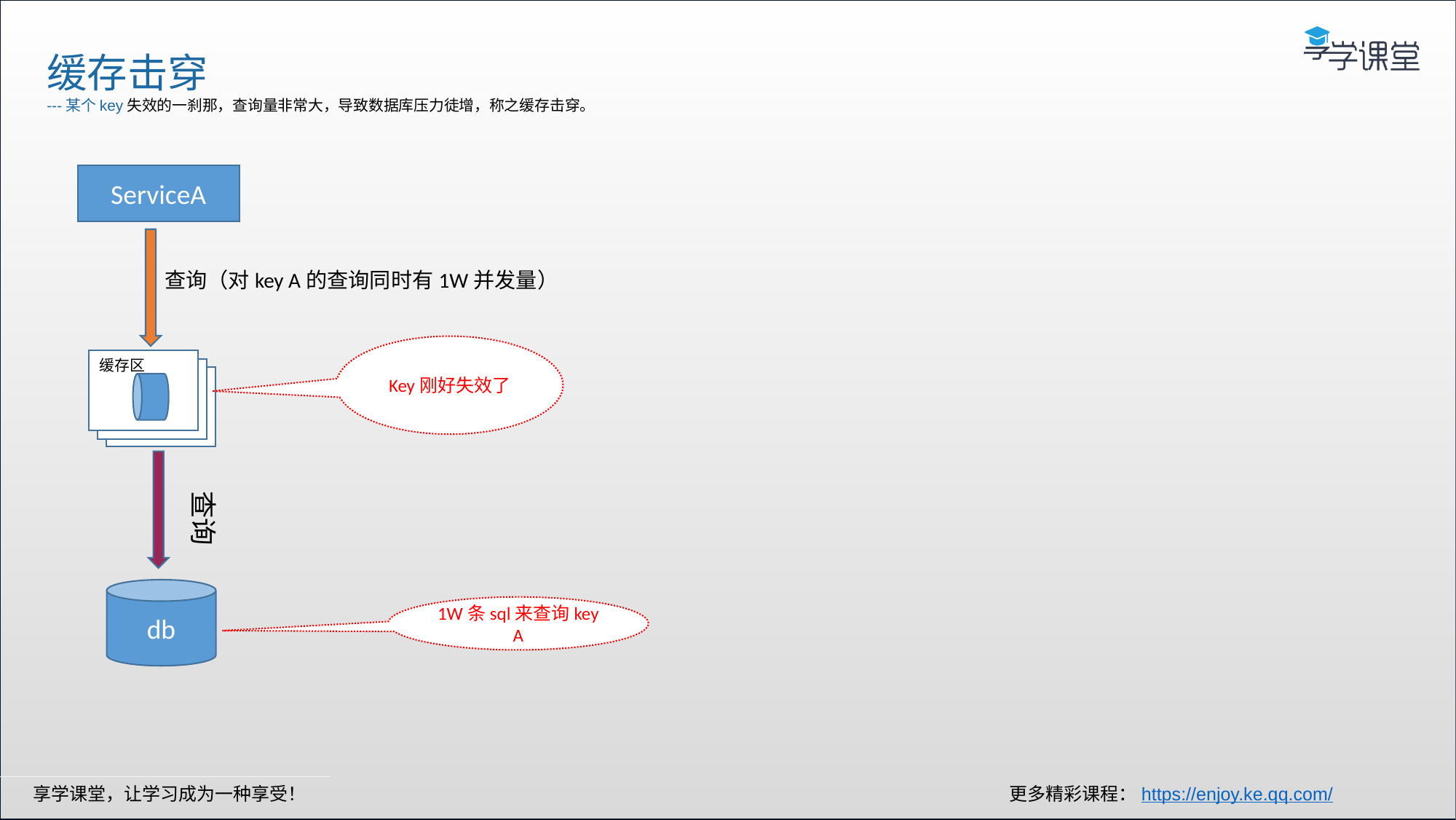

缓存击穿
---某个key失效的一刹那，查询量非常大，导致数据库压力徒增，称之缓存击穿。
ServiceA

查询（对key A的查询同时有1W并发量）
Key刚好失效了
缓存区

查询
db
1W条sql来查询key A